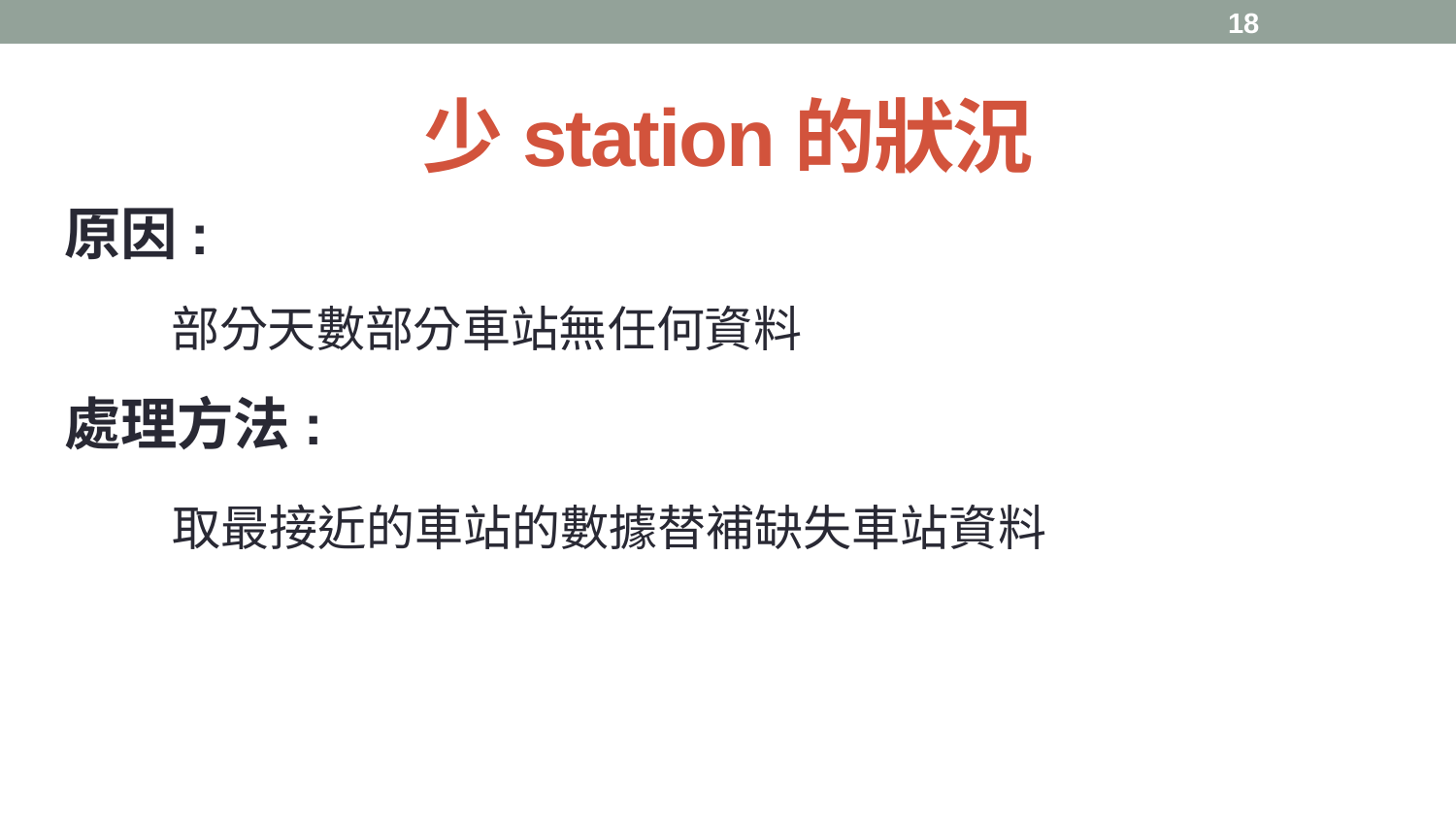

# 少station的狀況
原因:
       部分天數部分車站無任何資料
處理方法:
      取最接近的車站的數據替補缺失車站資料
18